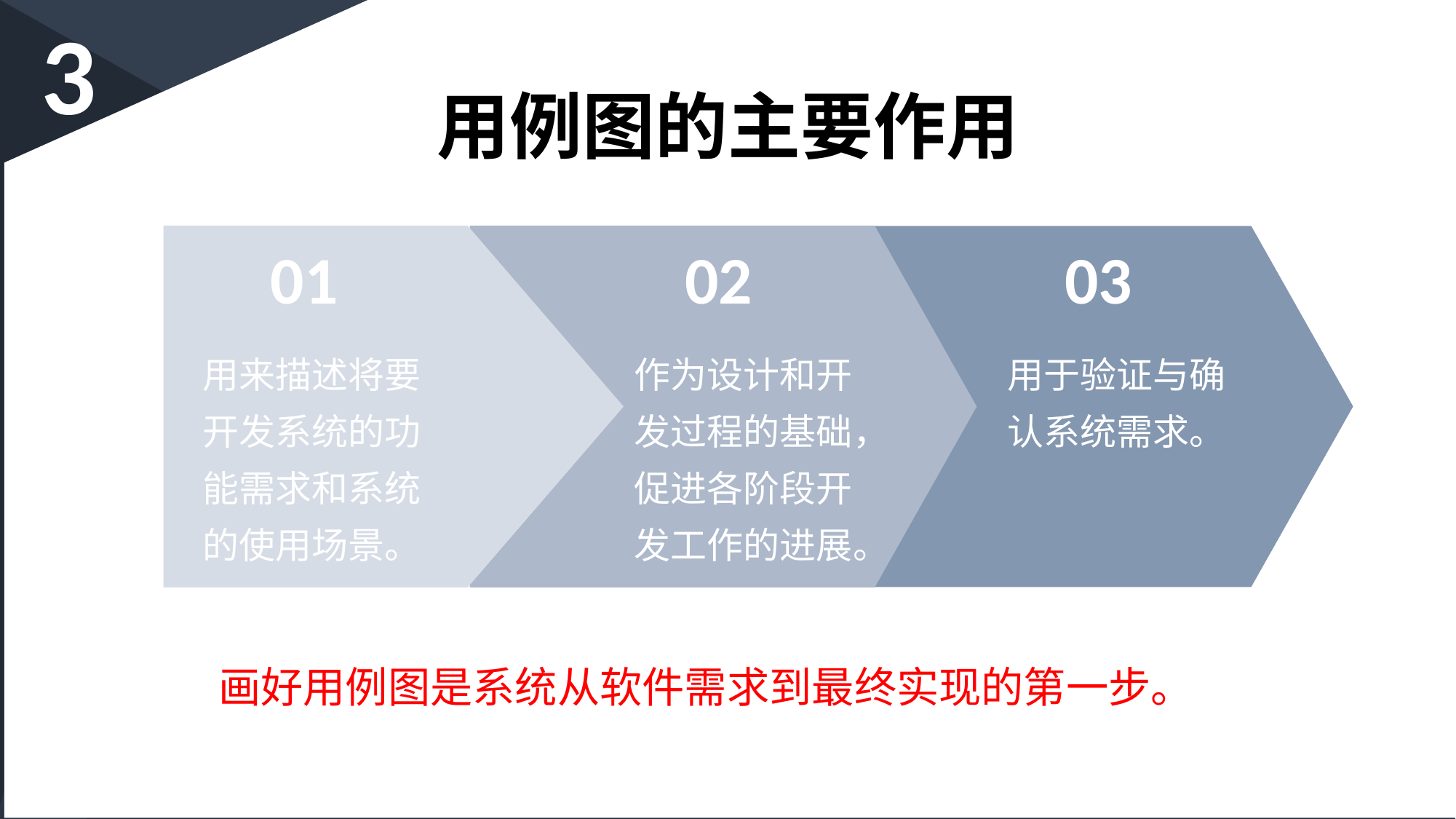

3

用例图的主要作用

01
02
03
用来描述将要开发系统的功能需求和系统的使用场景。
用于验证与确认系统需求。
作为设计和开发过程的基础，促进各阶段开发工作的进展。
画好用例图是系统从软件需求到最终实现的第一步。